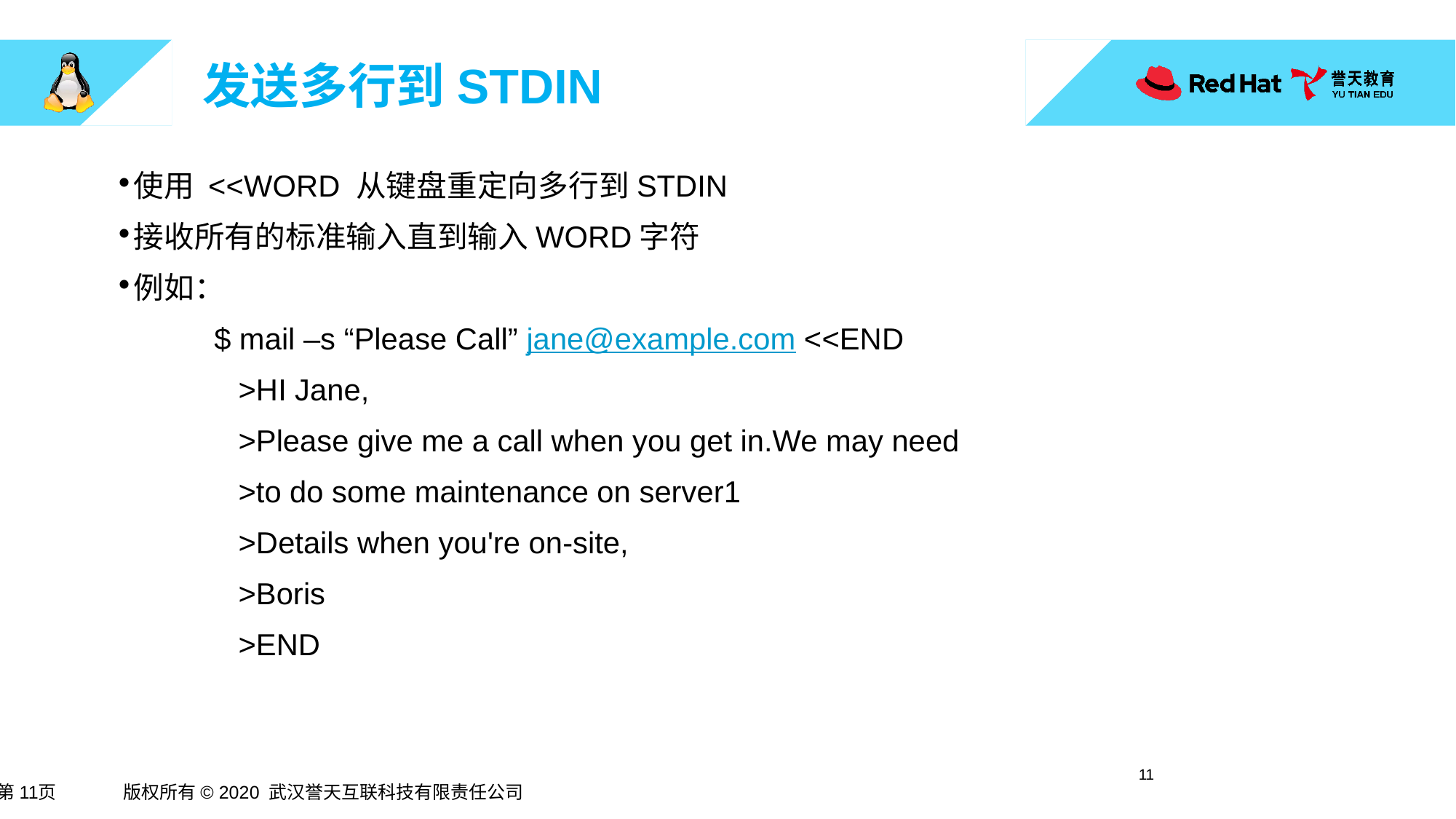

# 发送多行到STDIN
使用 <<WORD 从键盘重定向多行到STDIN
接收所有的标准输入直到输入WORD字符
例如：
$ mail –s “Please Call” jane@example.com <<END
>HI Jane,
>Please give me a call when you get in.We may need
>to do some maintenance on server1
>Details when you're on-site,
>Boris
>END
11